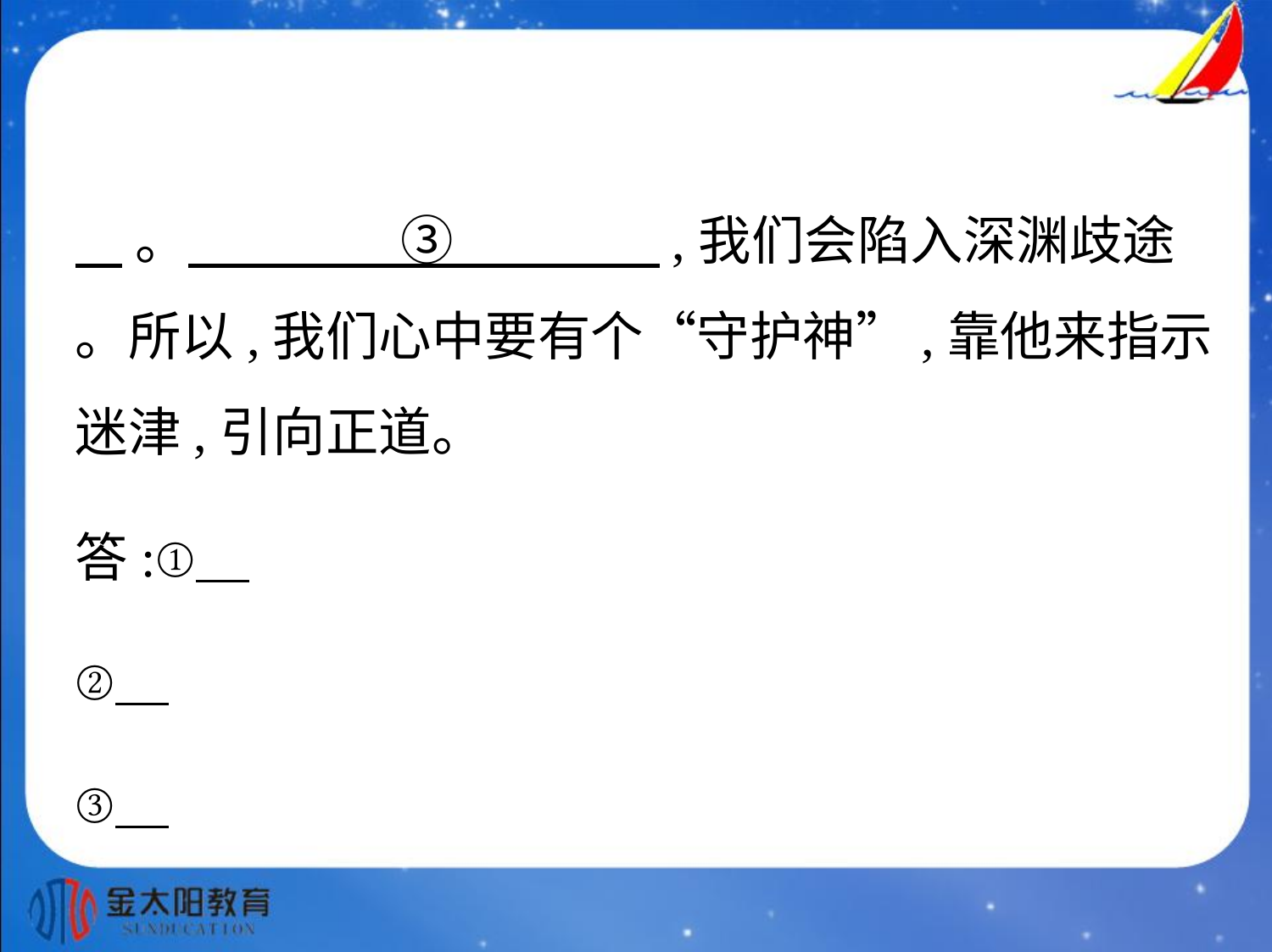

。　　　　③　　　    ,我们会陷入深渊歧途
。所以,我们心中要有个“守护神”,靠他来指示
迷津,引向正道。
答:①
②
③